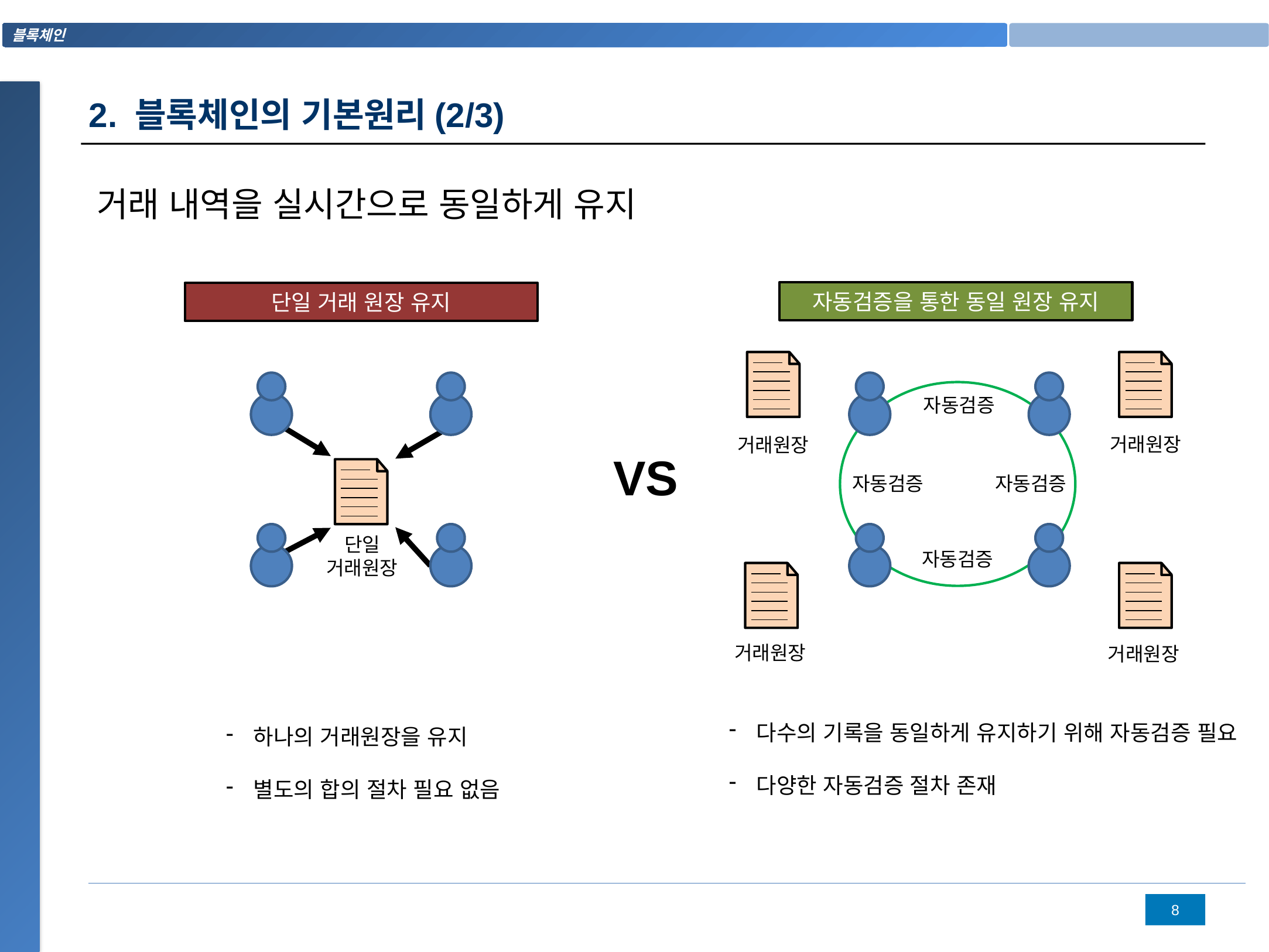

2. 블록체인의 기본원리(2/3)

거래 내역을 실시간으로 동일하게 유지
자동검증을 통한 동일 원장 유지
단일 거래 원장 유지

자동검증

거래원장
거래원장
VS
자동검증
자동검증

단일
거래원장
자동검증

거래원장
거래원장
다수의 기록을 동일하게 유지하기 위해 자동검증 필요

다양한 자동검증 절차 존재
하나의 거래원장을 유지
별도의 합의 절차 필요 없음
8